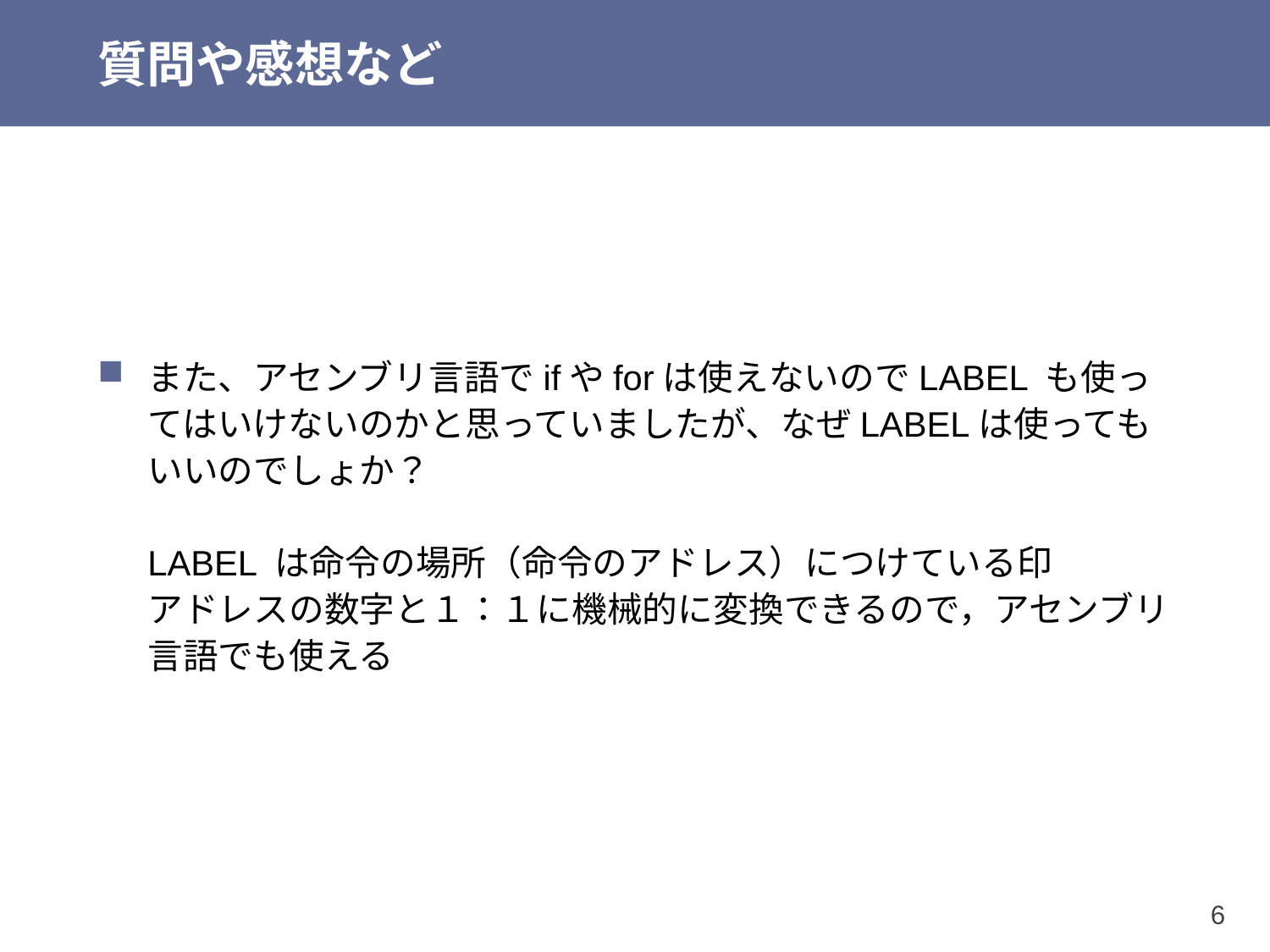

# 質問や感想など
また、アセンブリ言語でifやforは使えないのでLABEL も使ってはいけないのかと思っていましたが、なぜLABELは使ってもいいのでしょか？
LABEL は命令の場所（命令のアドレス）につけている印
アドレスの数字と１：１に機械的に変換できるので，アセンブリ言語でも使える